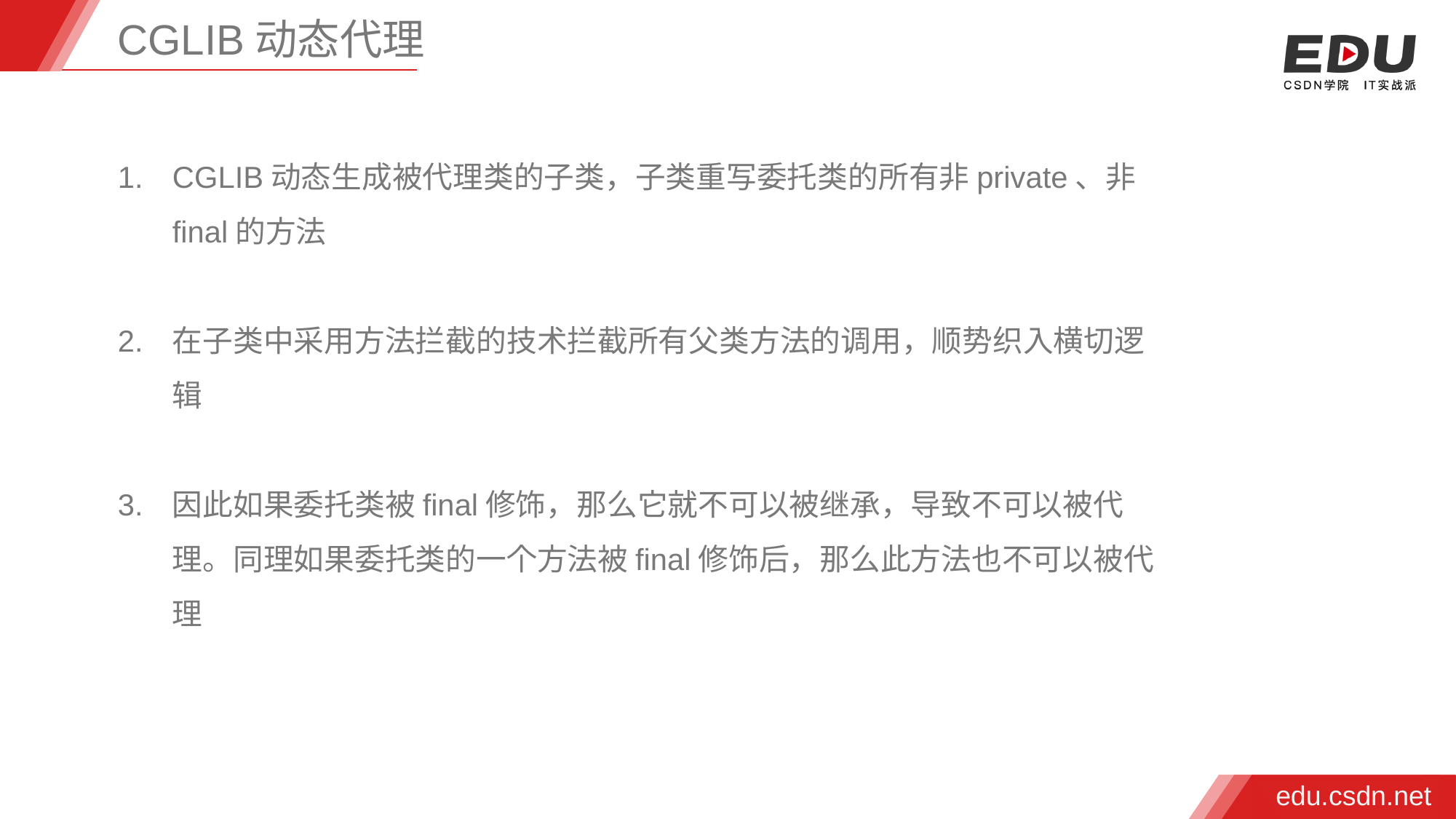

CGLIB动态代理
CGLIB动态生成被代理类的子类，子类重写委托类的所有非private、非final的方法

在子类中采用方法拦截的技术拦截所有父类方法的调用，顺势织入横切逻辑
因此如果委托类被final修饰，那么它就不可以被继承，导致不可以被代理。同理如果委托类的一个方法被final修饰后，那么此方法也不可以被代理
edu.csdn.net